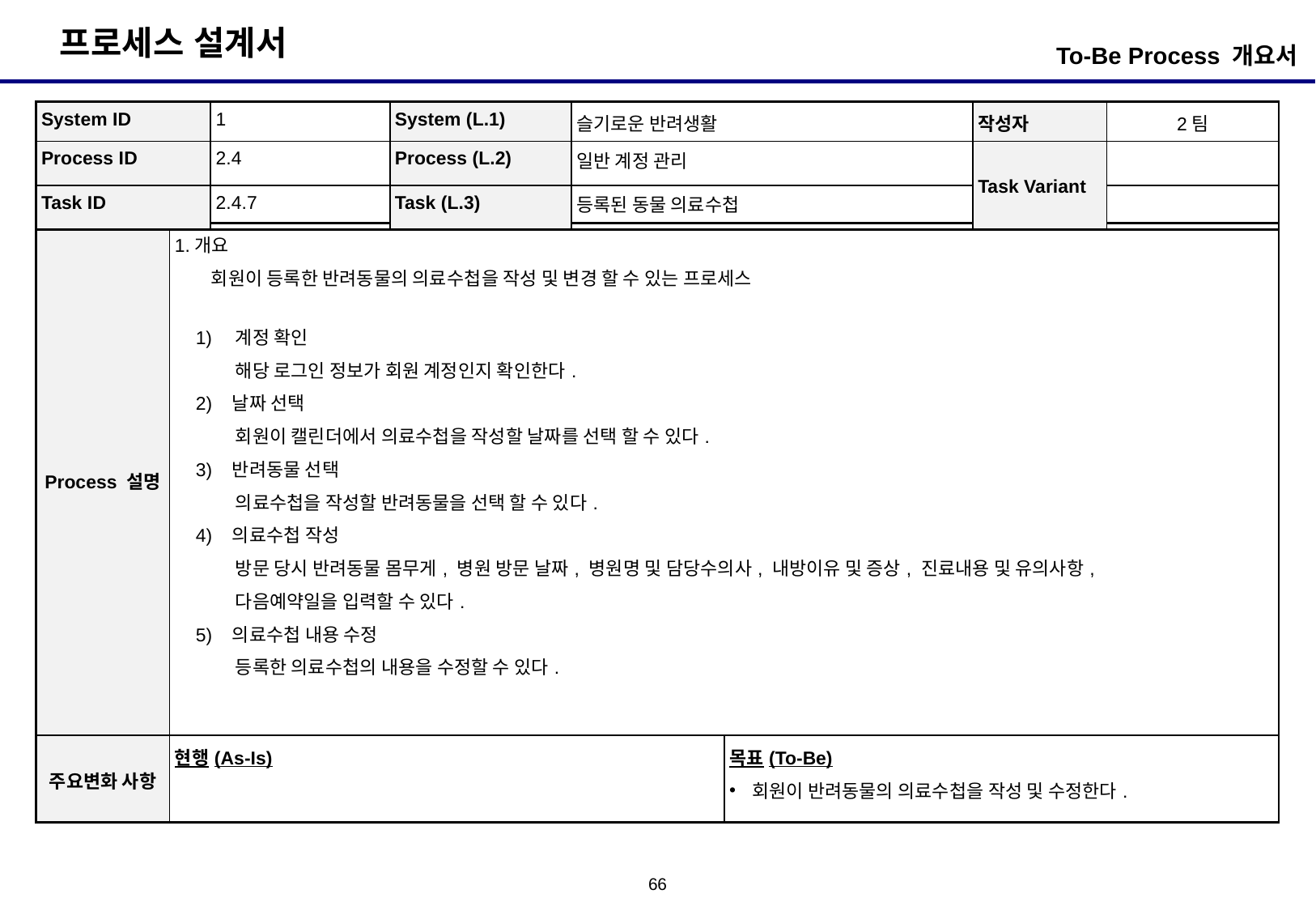

To-Be Process 개요서
| System ID | 1 | System (L.1) | 슬기로운 반려생활 | 작성자 | 2팀 |
| --- | --- | --- | --- | --- | --- |
| Process ID | 2.4 | Process (L.2) | 일반 계정 관리 | Task Variant |  |
| Task ID | 2.4.7 | Task (L.3) | 등록된 동물 의료수첩 |  |  |
| Process 설명 | 1.개요 회원이 등록한 반려동물의 의료수첩을 작성 및 변경 할 수 있는 프로세스 계정 확인 해당 로그인 정보가 회원 계정인지 확인한다. 2) 날짜 선택 회원이 캘린더에서 의료수첩을 작성할 날짜를 선택 할 수 있다. 3) 반려동물 선택 의료수첩을 작성할 반려동물을 선택 할 수 있다. 4) 의료수첩 작성 방문 당시 반려동물 몸무게, 병원 방문 날짜, 병원명 및 담당수의사, 내방이유 및 증상, 진료내용 및 유의사항, 다음예약일을 입력할 수 있다. 5) 의료수첩 내용 수정 등록한 의료수첩의 내용을 수정할 수 있다. |  |
| --- | --- | --- |
| 주요변화 사항 | 현행(As-Is) | 목표(To-Be) 회원이 반려동물의 의료수첩을 작성 및 수정한다. |